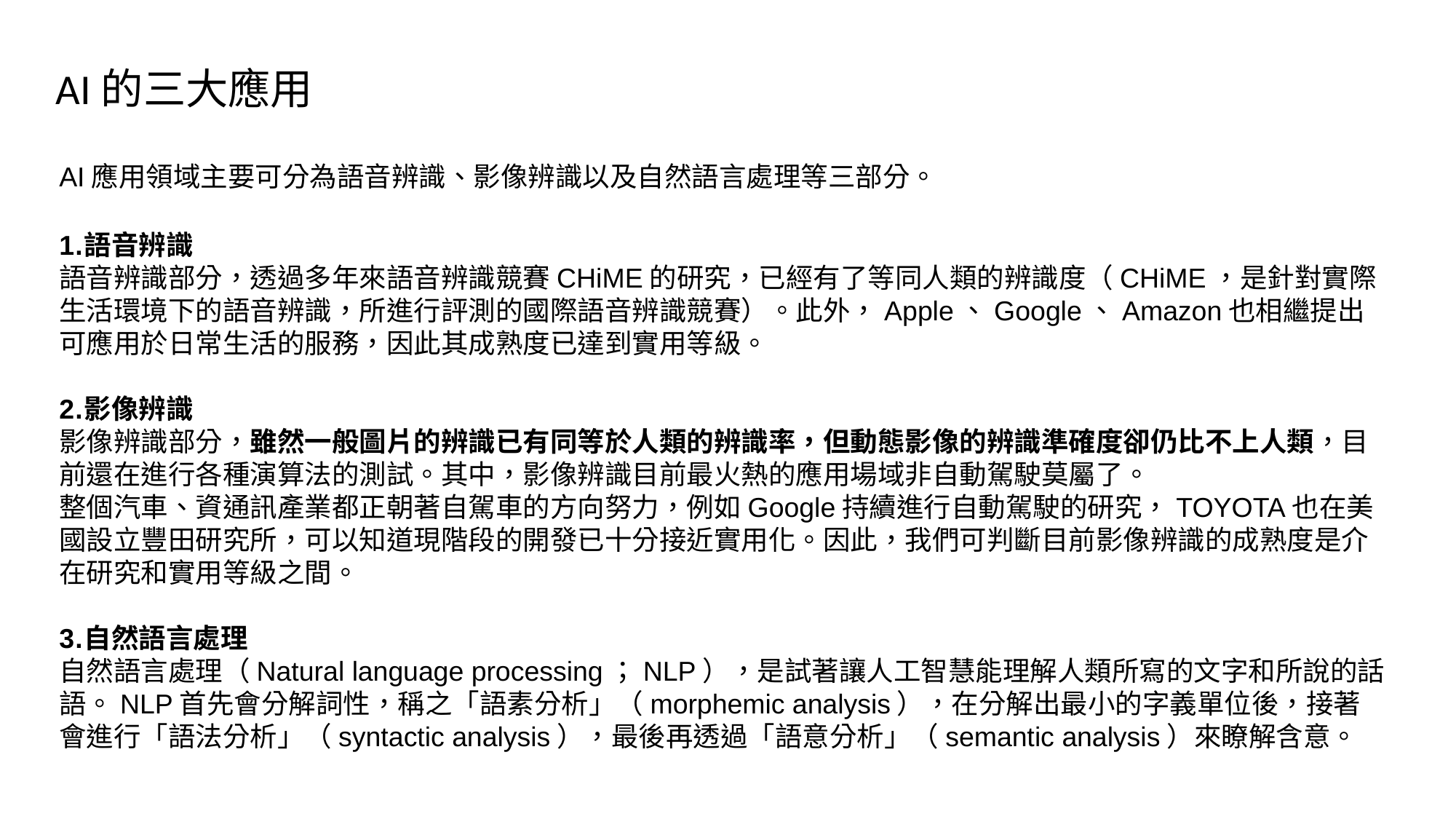

AI的三大應用
AI應用領域主要可分為語音辨識、影像辨識以及自然語言處理等三部分。
語音辨識
語音辨識部分，透過多年來語音辨識競賽CHiME的研究，已經有了等同人類的辨識度（CHiME，是針對實際生活環境下的語音辨識，所進行評測的國際語音辨識競賽）。此外，Apple、Google、Amazon也相繼提出可應用於日常生活的服務，因此其成熟度已達到實用等級。

影像辨識
影像辨識部分，雖然一般圖片的辨識已有同等於人類的辨識率，但動態影像的辨識準確度卻仍比不上人類，目前還在進行各種演算法的測試。其中，影像辨識目前最火熱的應用場域非自動駕駛莫屬了。
整個汽車、資通訊產業都正朝著自駕車的方向努力，例如Google持續進行自動駕駛的研究，TOYOTA也在美國設立豐田研究所，可以知道現階段的開發已十分接近實用化。因此，我們可判斷目前影像辨識的成熟度是介在研究和實用等級之間。

自然語言處理
自然語言處理（Natural language processing；NLP），是試著讓人工智慧能理解人類所寫的文字和所說的話語。NLP首先會分解詞性，稱之「語素分析」（morphemic analysis），在分解出最小的字義單位後，接著會進行「語法分析」（syntactic analysis），最後再透過「語意分析」（semantic analysis）來瞭解含意。